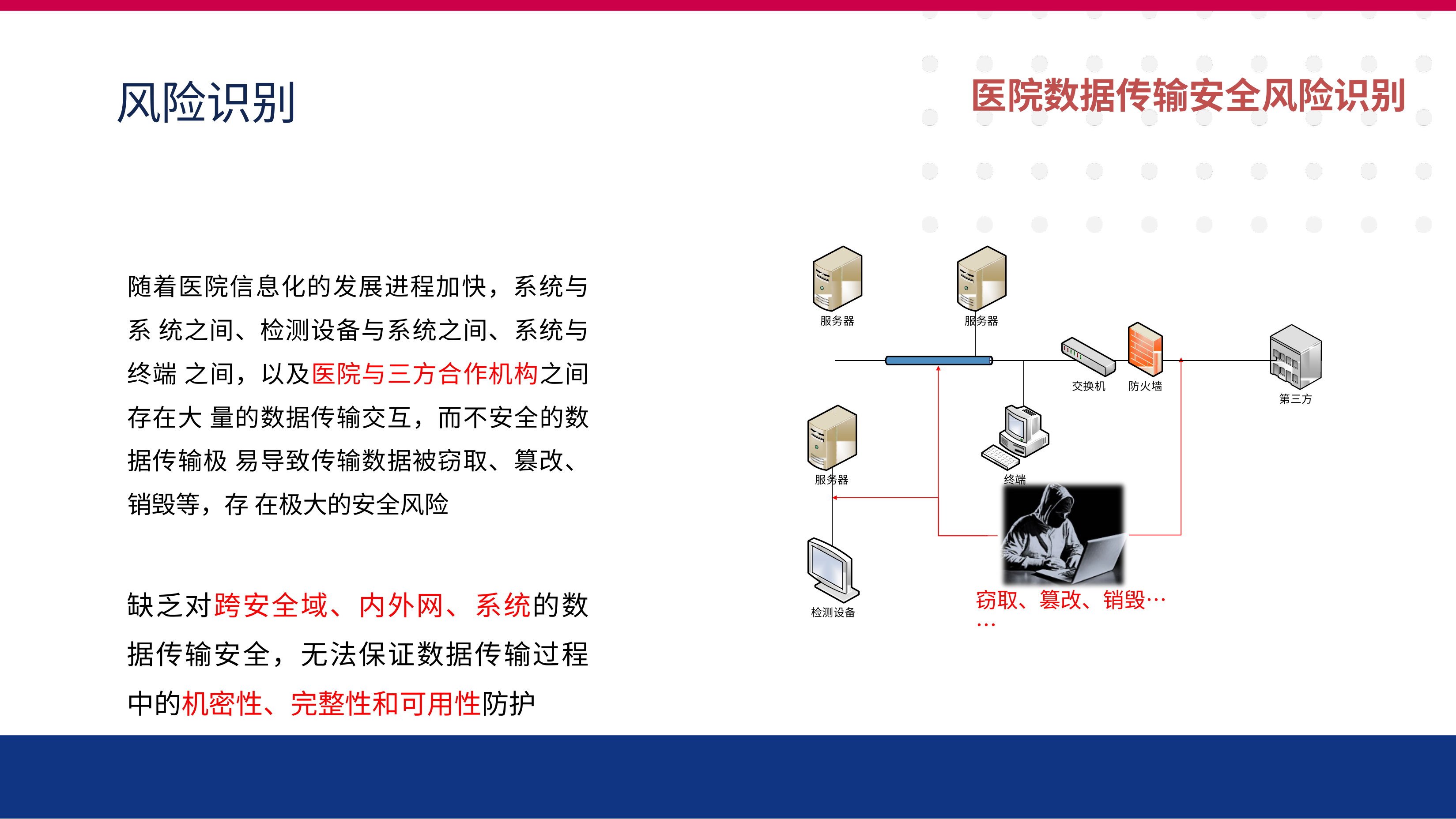

# 医院数据传输安全风险识别
风险识别

随着医院信息化的发展进程加快，系统与系 统之间、检测设备与系统之间、系统与终端 之间，以及医院与三方合作机构之间存在大 量的数据传输交互，而不安全的数据传输极 易导致传输数据被窃取、篡改、销毁等，存 在极大的安全风险

服务器
服务器

交换机
防火墙

第三方

服务器
终端

缺乏对跨安全域、内外网、系统的数 据传输安全，无法保证数据传输过程 中的机密性、完整性和可用性防护

窃取、篡改、销毁……

检测设备